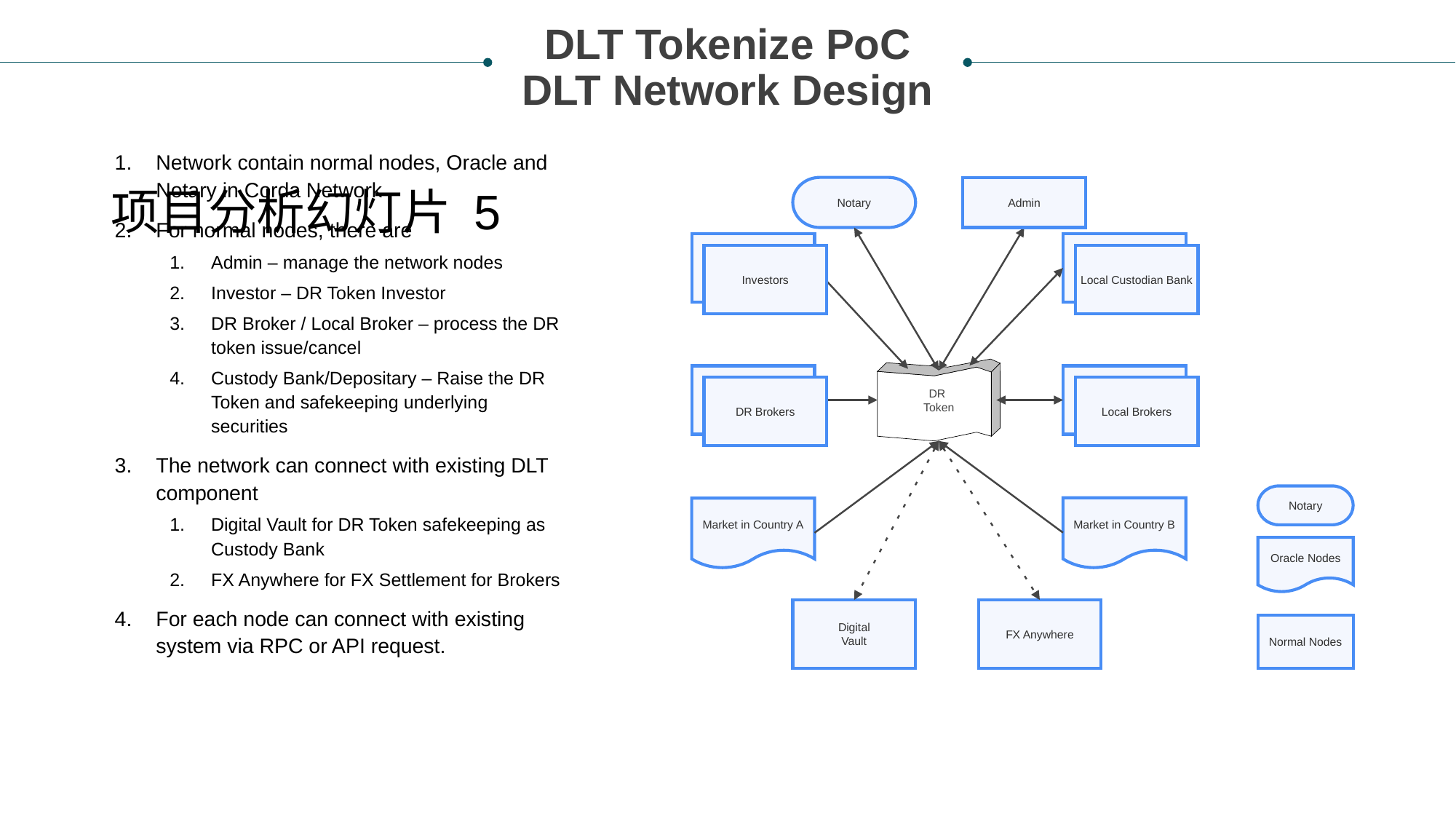

DLT Tokenize PoC
DLT Network Design
# 项目分析幻灯片 5
Notary
Admin

Investor
Local Custody
Investors
Local Custodian Bank

DR
Token

DR Broker
Local Broker
DR Brokers
Local Brokers

Notary
Market in Country B
Market in Country A
Oracle Nodes
Digital
Vault
FX Anywhere
Normal Nodes
Network contain normal nodes, Oracle and Notary in Corda Network
For normal nodes, there are
Admin – manage the network nodes
Investor – DR Token Investor
DR Broker / Local Broker – process the DR token issue/cancel
Custody Bank/Depositary – Raise the DR Token and safekeeping underlying securities
The network can connect with existing DLT component
Digital Vault for DR Token safekeeping as Custody Bank
FX Anywhere for FX Settlement for Brokers
For each node can connect with existing system via RPC or API request.